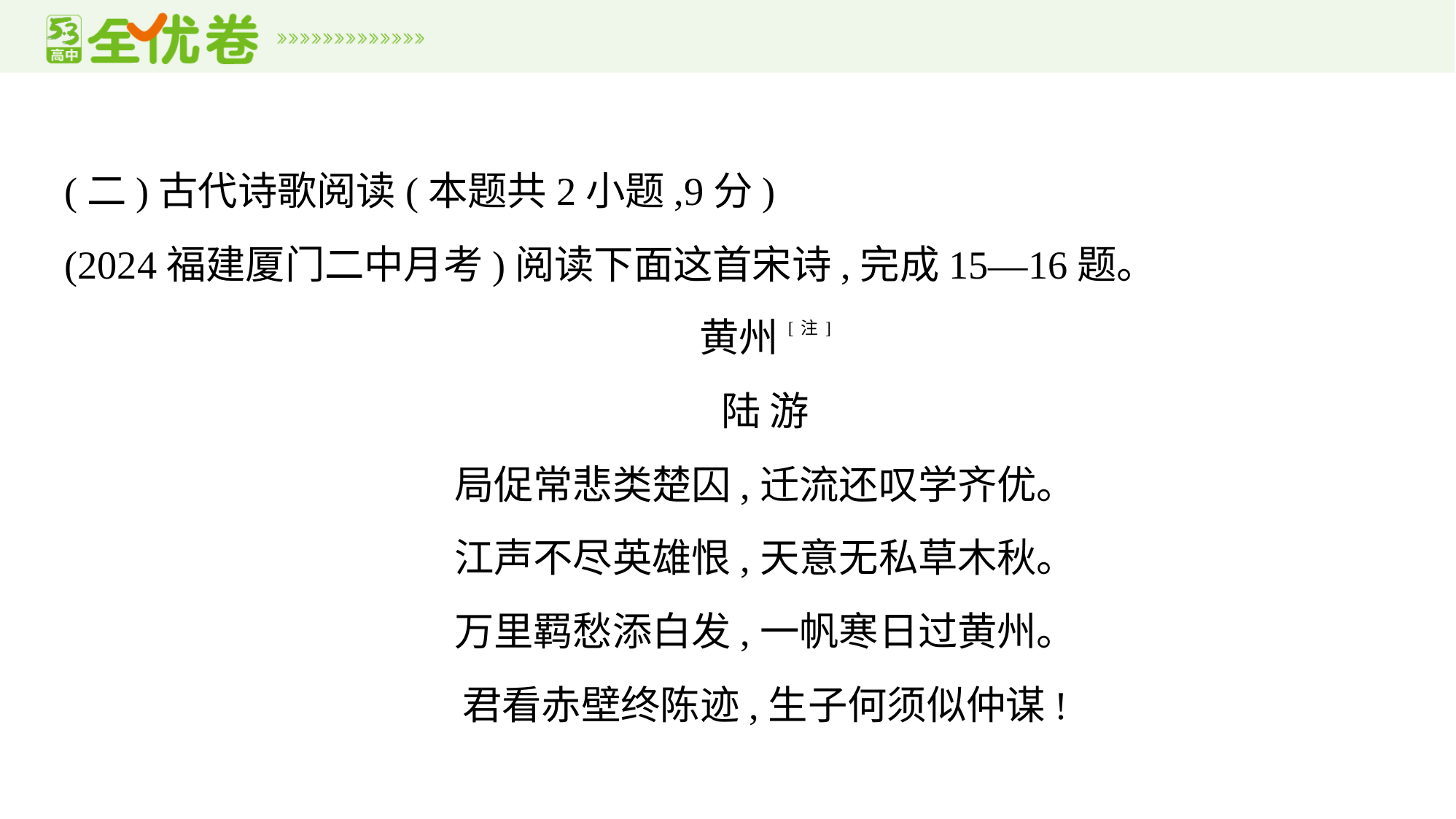

(二)古代诗歌阅读(本题共2小题,9分)
(2024福建厦门二中月考)阅读下面这首宋诗,完成15—16题。
黄州[注]
陆 游
局促常悲类楚囚,迁流还叹学齐优。
江声不尽英雄恨,天意无私草木秋。
万里羁愁添白发,一帆寒日过黄州。
君看赤壁终陈迹,生子何须似仲谋!